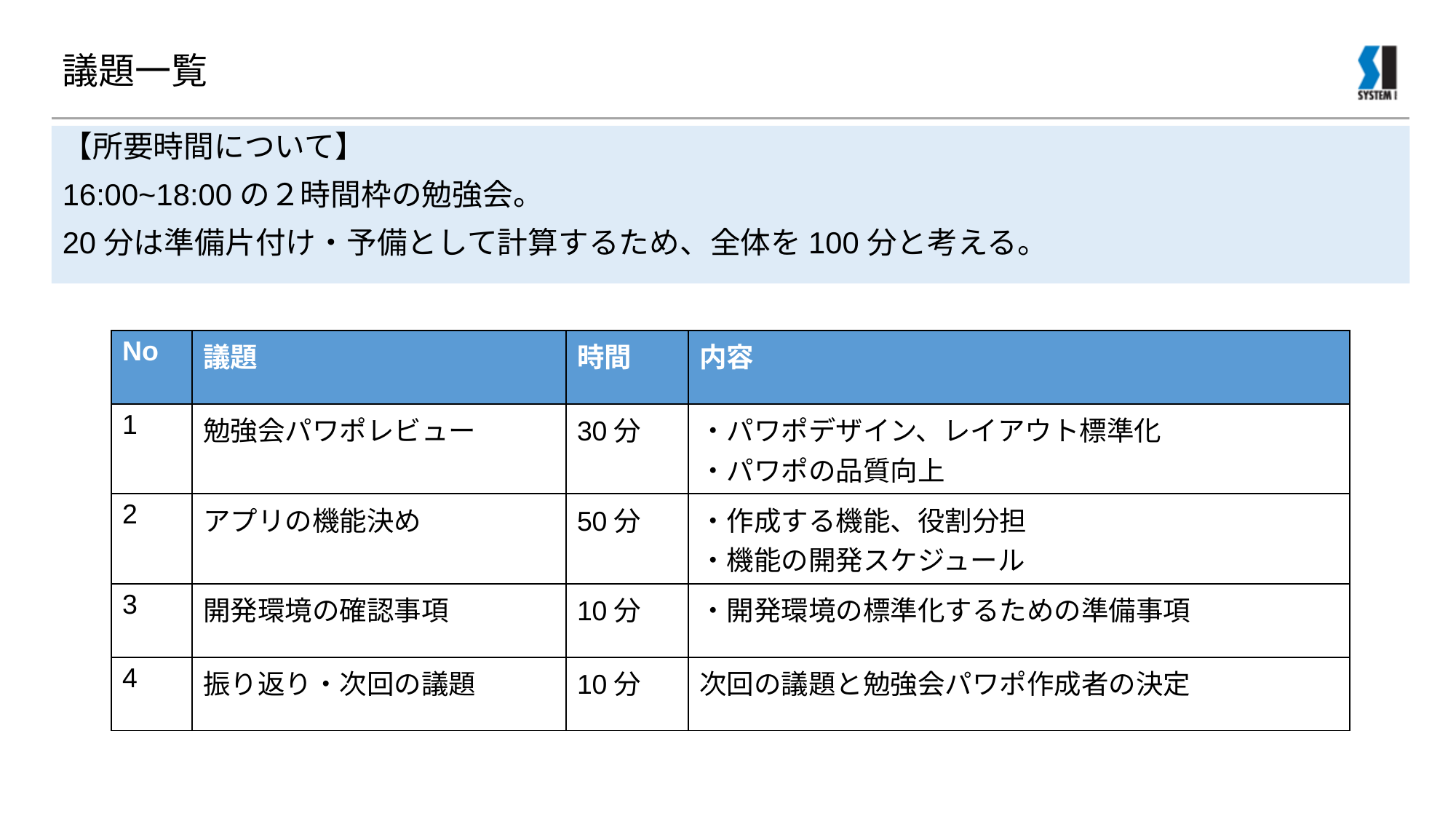

# 議題一覧
【所要時間について】
16:00~18:00の２時間枠の勉強会。
20分は準備片付け・予備として計算するため、全体を100分と考える。
| No | 議題 | 時間 | 内容 |
| --- | --- | --- | --- |
| 1 | 勉強会パワポレビュー | 30分 | ・パワポデザイン、レイアウト標準化 ・パワポの品質向上 |
| 2 | アプリの機能決め | 50分 | ・作成する機能、役割分担 ・機能の開発スケジュール |
| 3 | 開発環境の確認事項 | 10分 | ・開発環境の標準化するための準備事項 |
| 4 | 振り返り・次回の議題 | 10分 | 次回の議題と勉強会パワポ作成者の決定 |